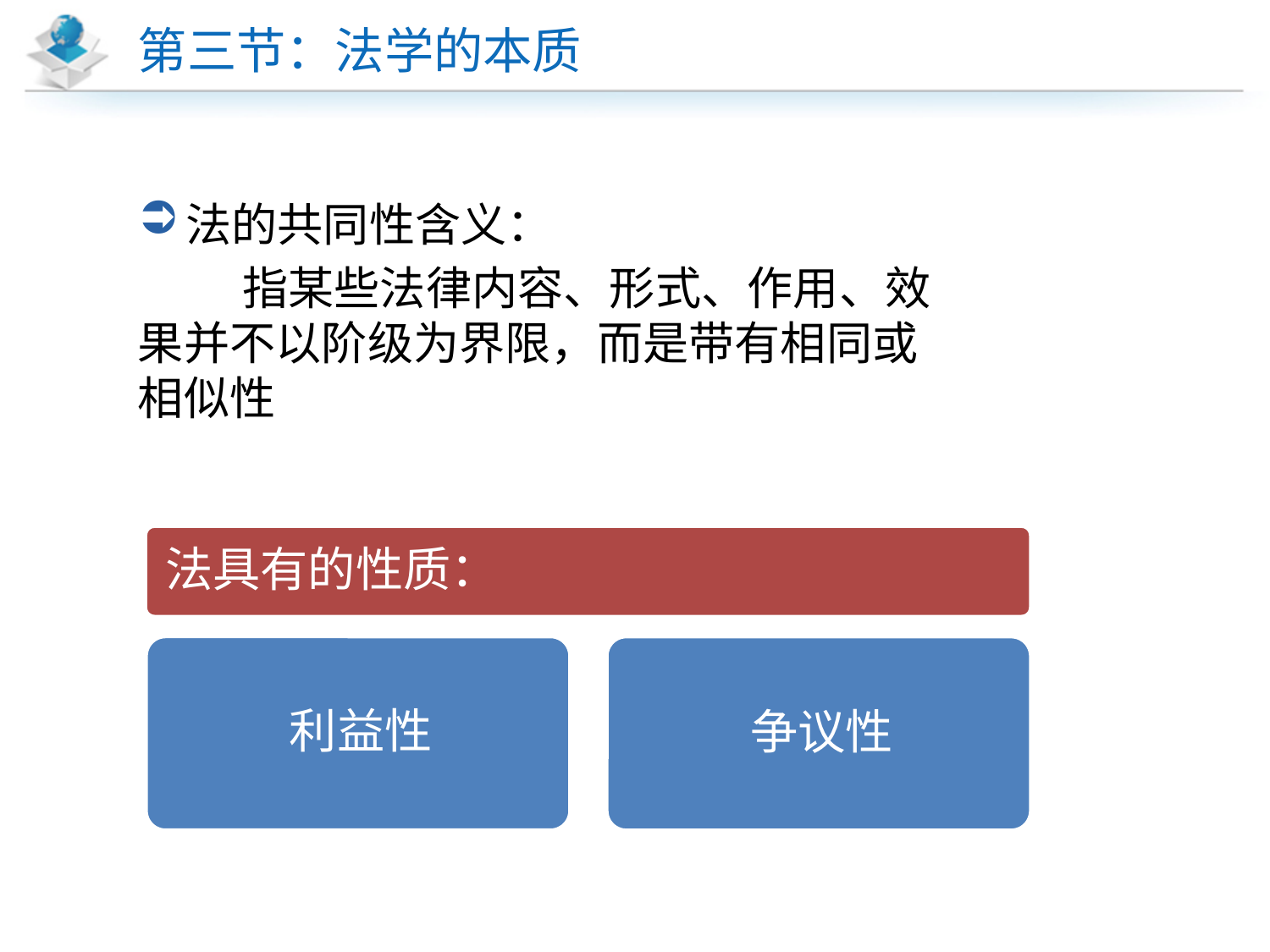

# 第三节：法学的本质
法的共同性含义：
         指某些法律内容、形式、作用、效果并不以阶级为界限，而是带有相同或相似性
法具有的性质：
利益性
争议性